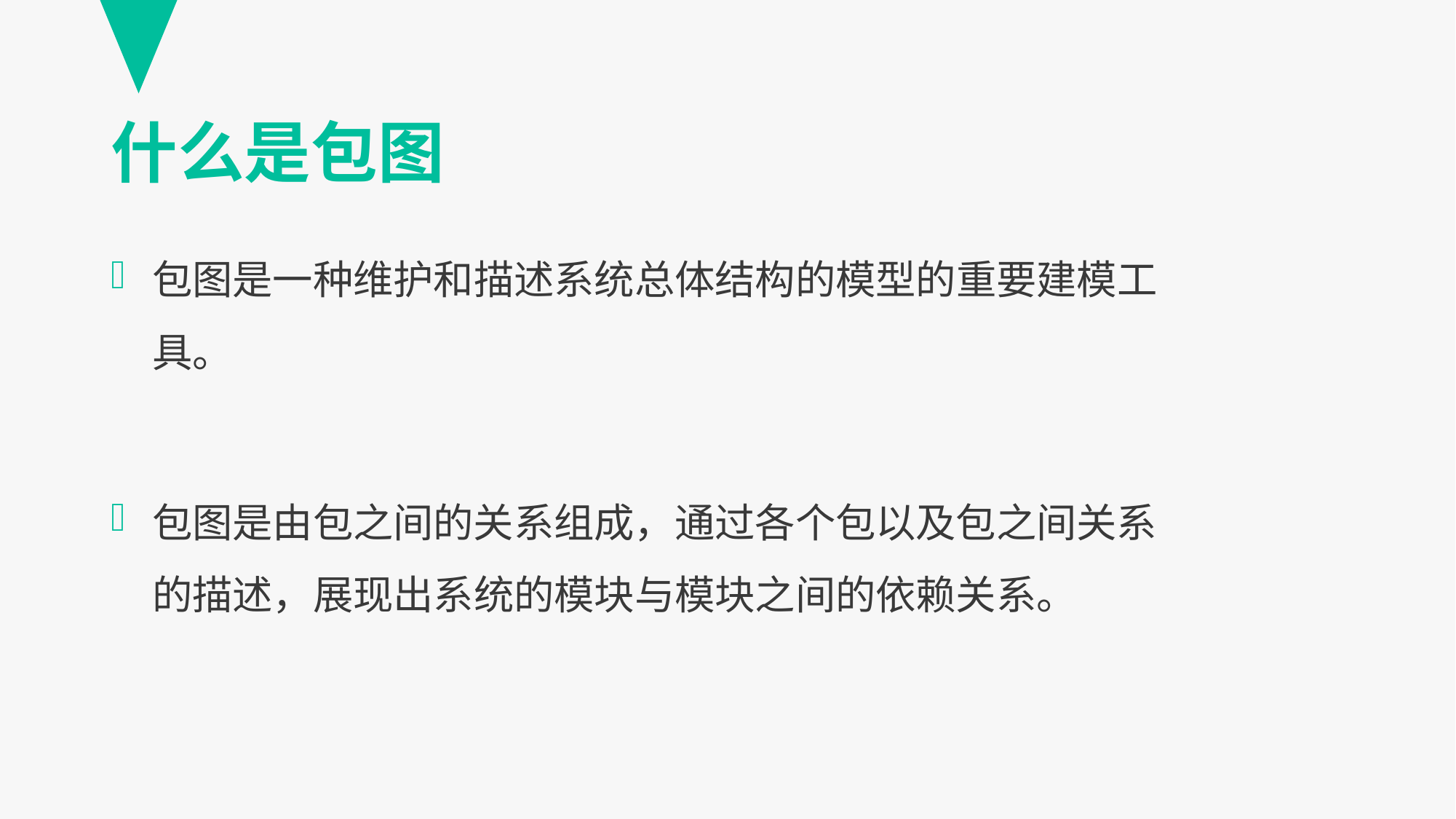

# 什么是包图
包图是一种维护和描述系统总体结构的模型的重要建模工具。

包图是由包之间的关系组成，通过各个包以及包之间关系的描述，展现出系统的模块与模块之间的依赖关系。